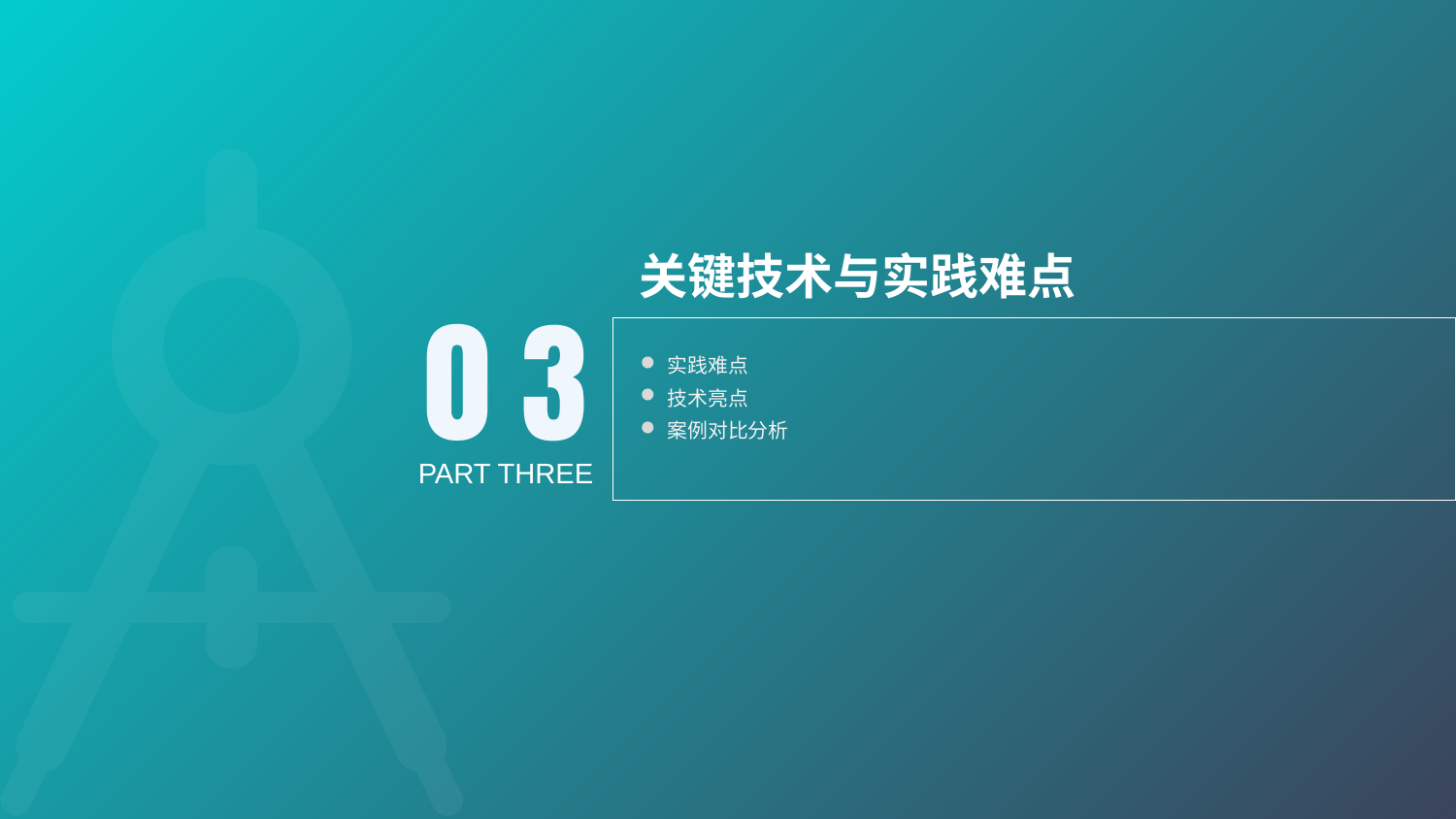

关键技术与实践难点
0 3

实践难点
技术亮点
案例对比分析
PART THREE